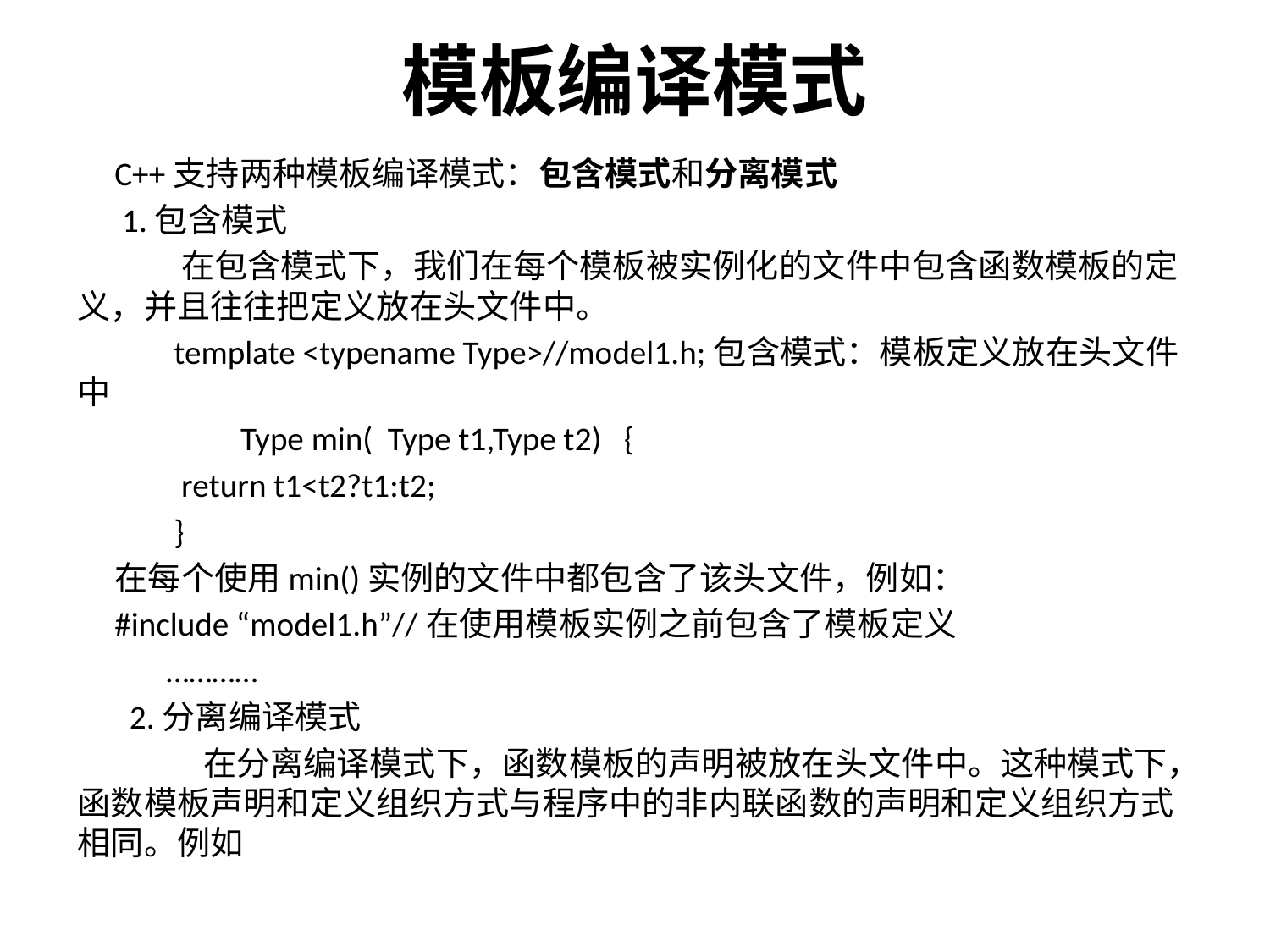

# 模板编译模式
     C++支持两种模板编译模式：包含模式和分离模式
      1.包含模式
             在包含模式下，我们在每个模板被实例化的文件中包含函数模板的定义，并且往往把定义放在头文件中。
             template <typename Type>//model1.h;包含模式：模板定义放在头文件中
                      Type min(  Type t1,Type t2)   {
              return t1<t2?t1:t2;
             }
    在每个使用min()实例的文件中都包含了该头文件，例如：
     #include “model1.h”//在使用模板实例之前包含了模板定义
            …………
       2.分离编译模式
                在分离编译模式下，函数模板的声明被放在头文件中。这种模式下，函数模板声明和定义组织方式与程序中的非内联函数的声明和定义组织方式相同。例如